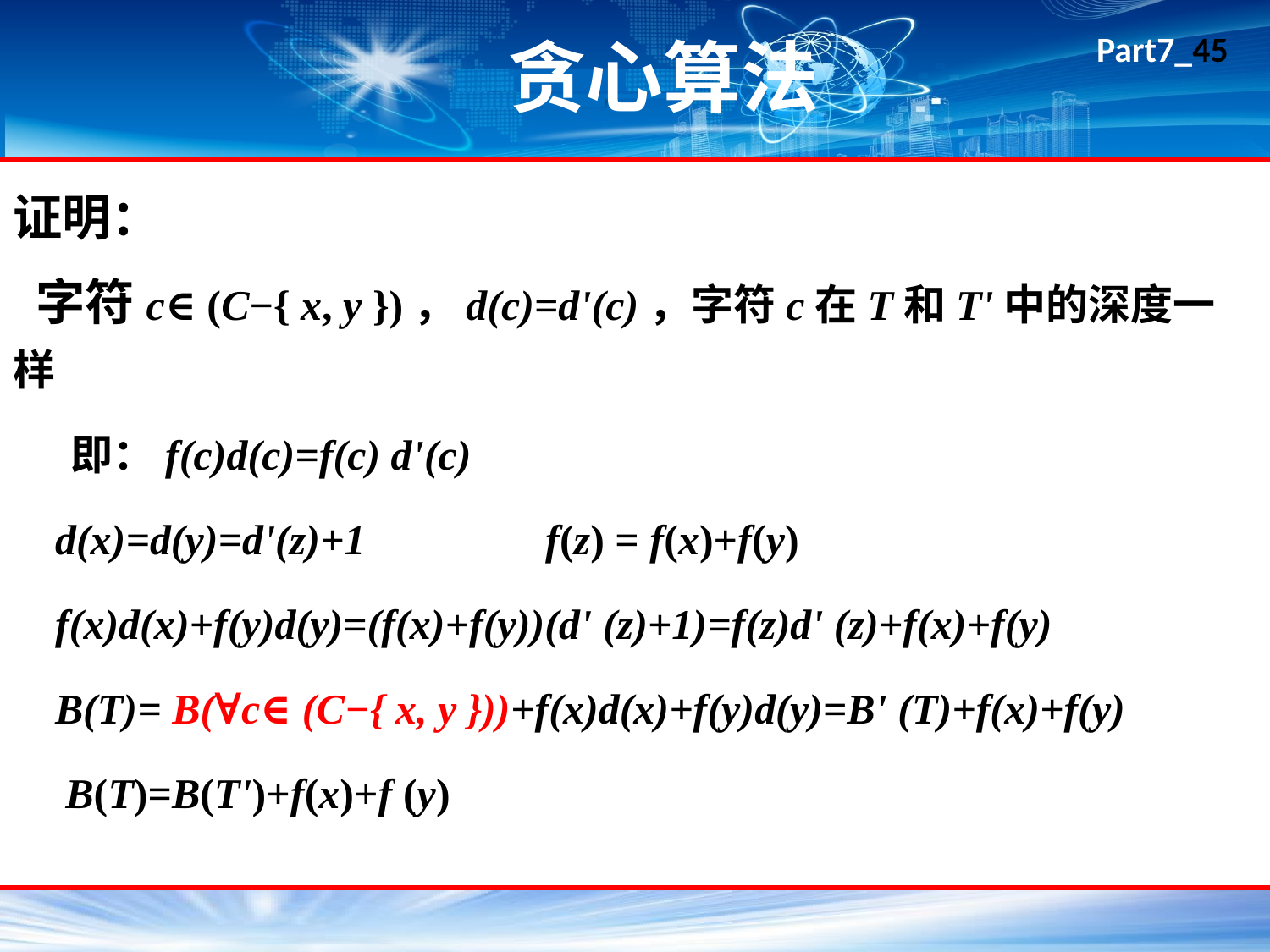

# 贪心算法
证明：
 字符c∈ (C−{ x, y })，d(c)=d'(c)，字符c在T和T'中的深度一样
     即：f(c)d(c)=f(c) d'(c)
    d(x)=d(y)=d'(z)+1                 f(z) = f(x)+f(y)
    f(x)d(x)+f(y)d(y)=(f(x)+f(y))(d' (z)+1)=f(z)d' (z)+f(x)+f(y)
    B(T)= B(∀c∈ (C−{ x, y }))+f(x)d(x)+f(y)d(y)=B' (T)+f(x)+f(y)
     B(T)=B(T')+f(x)+f (y)